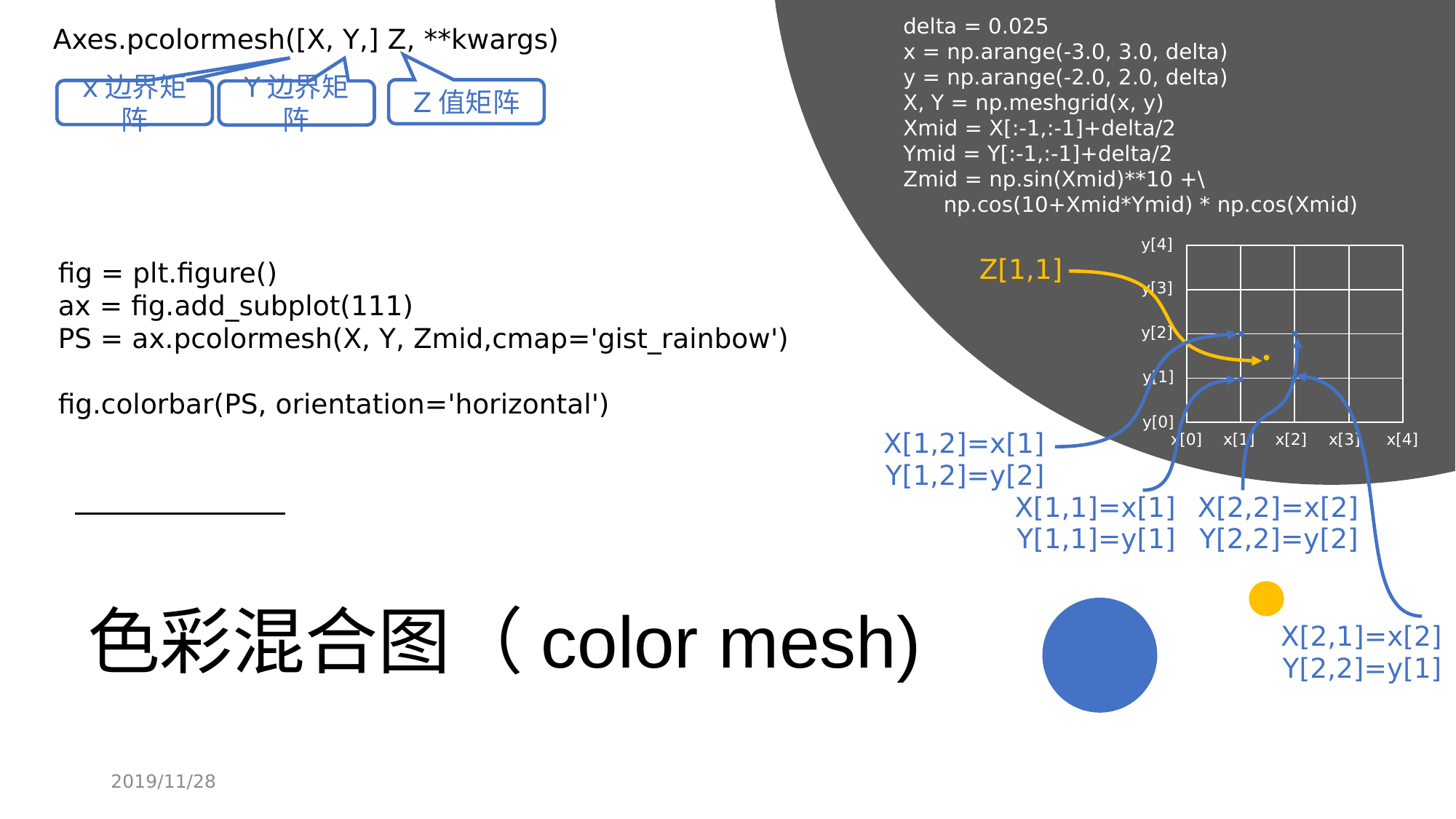

delta = 0.025
x = np.arange(-3.0, 3.0, delta)
y = np.arange(-2.0, 2.0, delta)
X, Y = np.meshgrid(x, y)
Xmid = X[:-1,:-1]+delta/2
Ymid = Y[:-1,:-1]+delta/2
Zmid = np.sin(Xmid)**10 +\
      np.cos(10+Xmid*Ymid) * np.cos(Xmid)
Axes.pcolormesh([X, Y,] Z, **kwargs)
Z值矩阵
x边界矩阵
Y边界矩阵
y[4]
|  |  |  |  |
| --- | --- | --- | --- |
|  |  |  |  |
|  |  |  |  |
|  |  |  |  |
Z[1,1]
fig = plt.figure()
ax = fig.add_subplot(111)
PS = ax.pcolormesh(X, Y, Zmid,cmap='gist_rainbow')

fig.colorbar(PS, orientation='horizontal')
y[3]
y[2]

y[1]

y[0]
X[1,2]=x[1]
x[4]
x[0]
x[1]
x[2]
x[3]
Y[1,2]=y[2]
X[1,1]=x[1]
X[2,2]=x[2]
Y[1,1]=y[1]
Y[2,2]=y[2]
# 色彩混合图（color mesh)

X[2,1]=x[2]
Y[2,2]=y[1]
2019/11/28